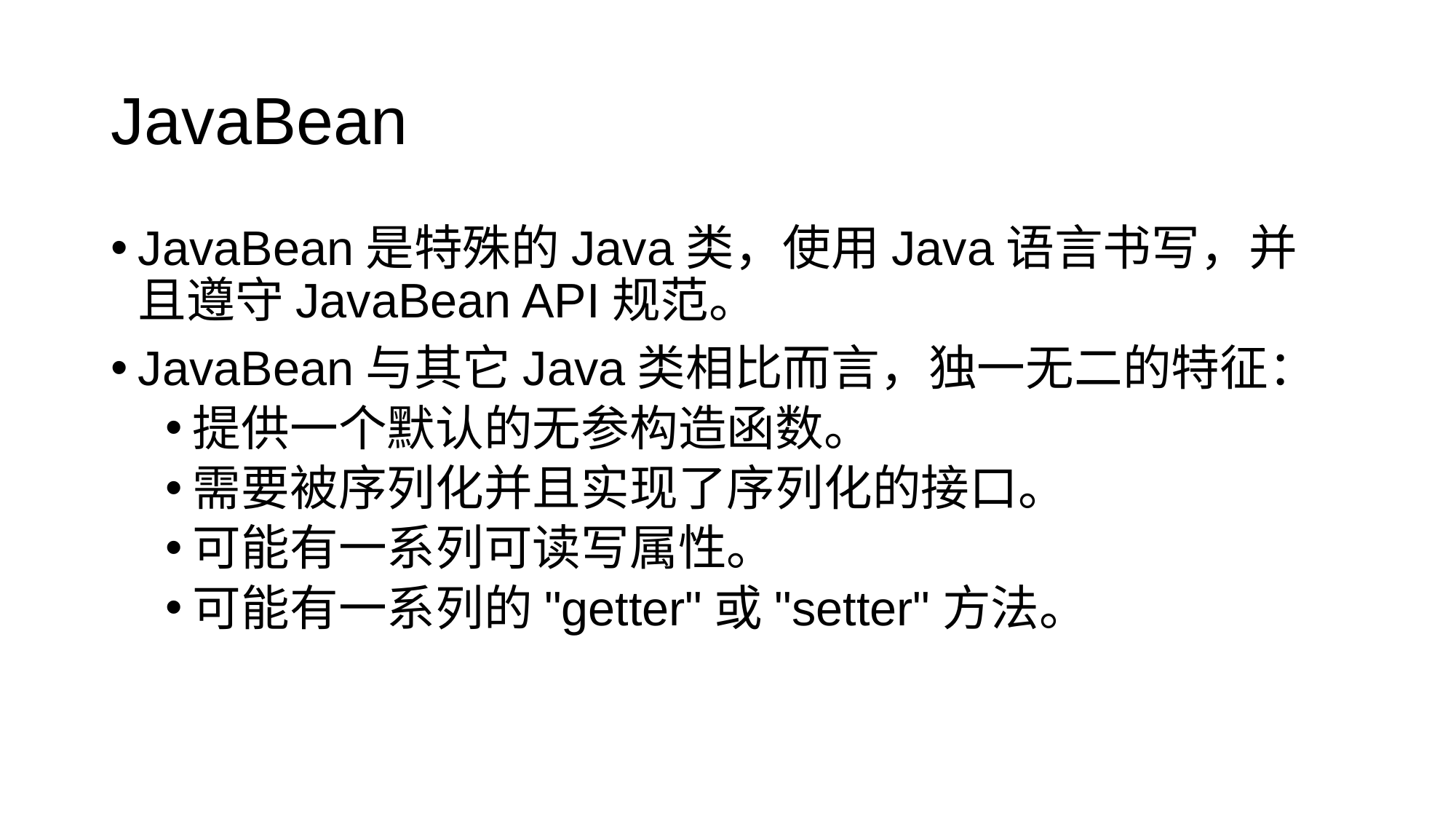

# JavaBean
JavaBean是特殊的Java类，使用Java语言书写，并且遵守JavaBean API规范。
JavaBean与其它Java类相比而言，独一无二的特征：
提供一个默认的无参构造函数。
需要被序列化并且实现了序列化的接口。
可能有一系列可读写属性。
可能有一系列的"getter"或"setter"方法。